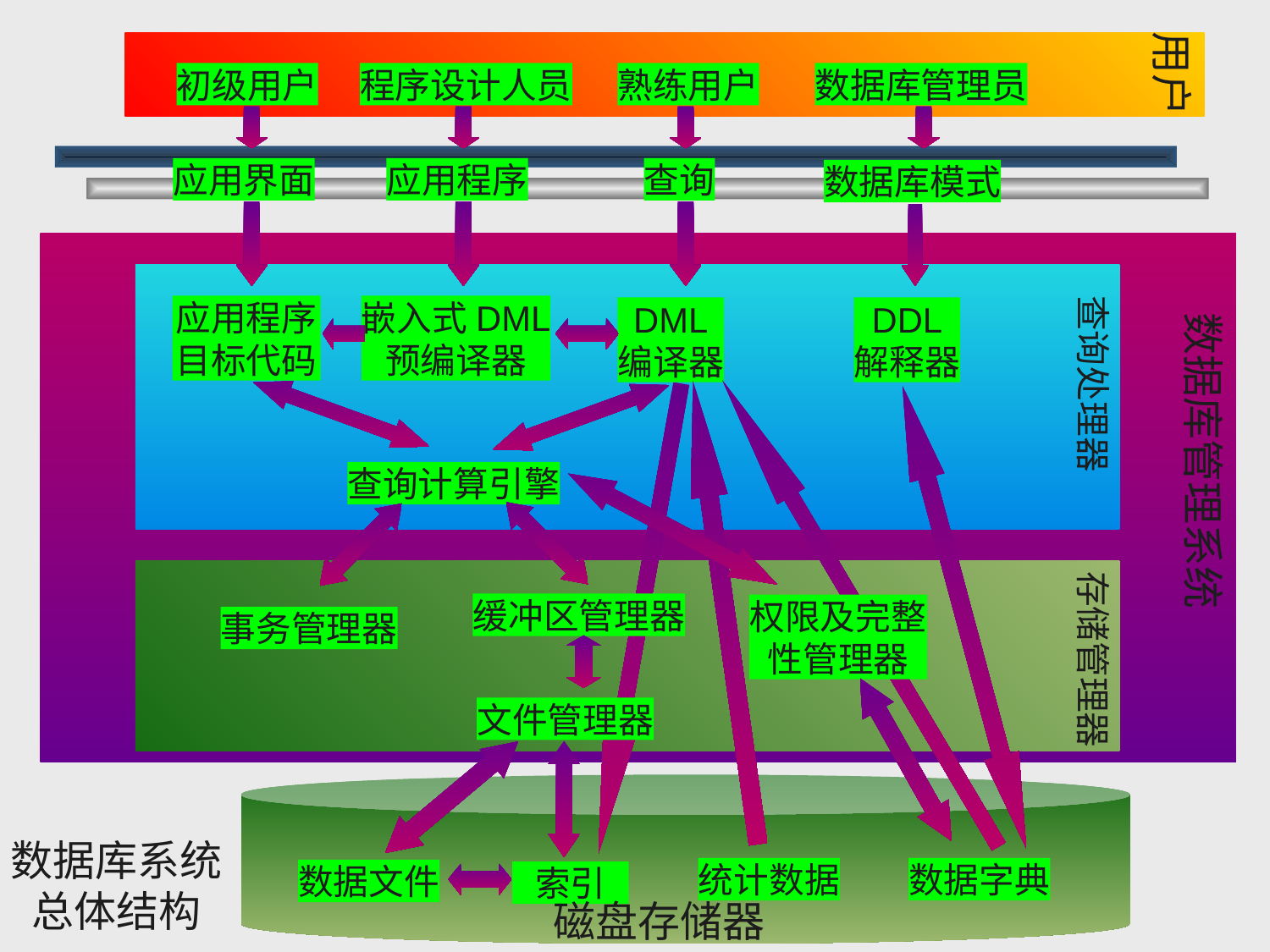

用户

初级用户
程序设计人员
熟练用户
数据库管理员

应用界面
应用程序
查询
数据库模式

查询处理器

应用程序
目标代码
嵌入式DML
预编译器
DML
编译器
DDL
解释器
数据库管理系统

查询计算引擎

存储管理器

缓冲区管理器
权限及完整性管理器

事务管理器

文件管理器

数据库系统
总体结构
统计数据
数据字典
数据文件
索引

磁盘存储器
数据库系统----引言